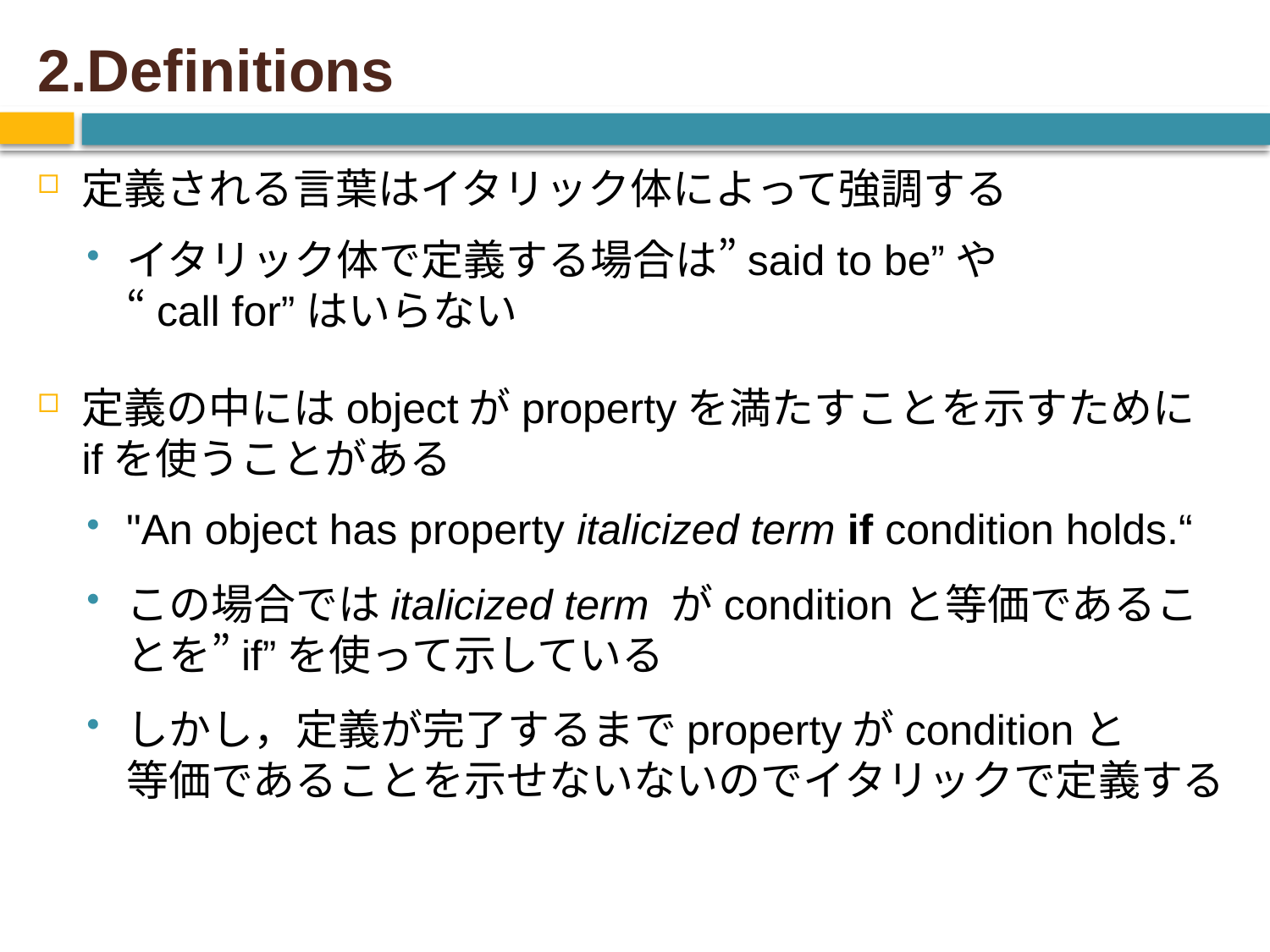

# 2.Definitions
定義される言葉はイタリック体によって強調する
イタリック体で定義する場合は”said to be”や
“call for”はいらない
定義の中にはobjectがpropertyを満たすことを示すために
ifを使うことがある
"An object has property italicized term if condition holds.“
この場合ではitalicized term がconditionと等価であることを”if”を使って示している
しかし，定義が完了するまでpropertyがconditionと
等価であることを示せないないのでイタリックで定義する